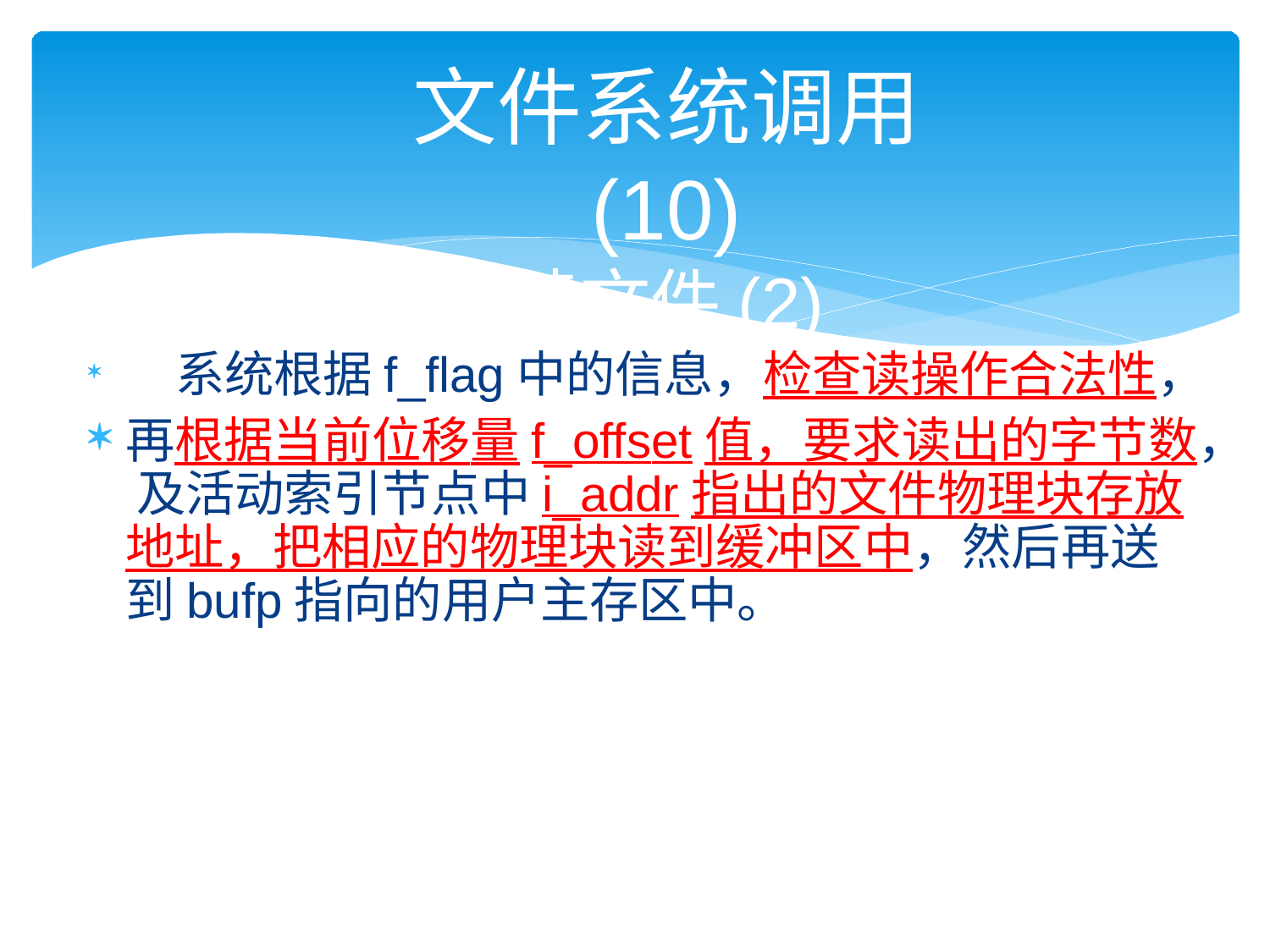

# 文件系统调用 (10)
读文件(2)
	系统根据f_flag中的信息，检查读操作合法性，
再根据当前位移量f_offset值，要求读出的字节数， 及活动索引节点中i_addr指出的文件物理块存放
地址，把相应的物理块读到缓冲区中，然后再送 到bufp指向的用户主存区中。